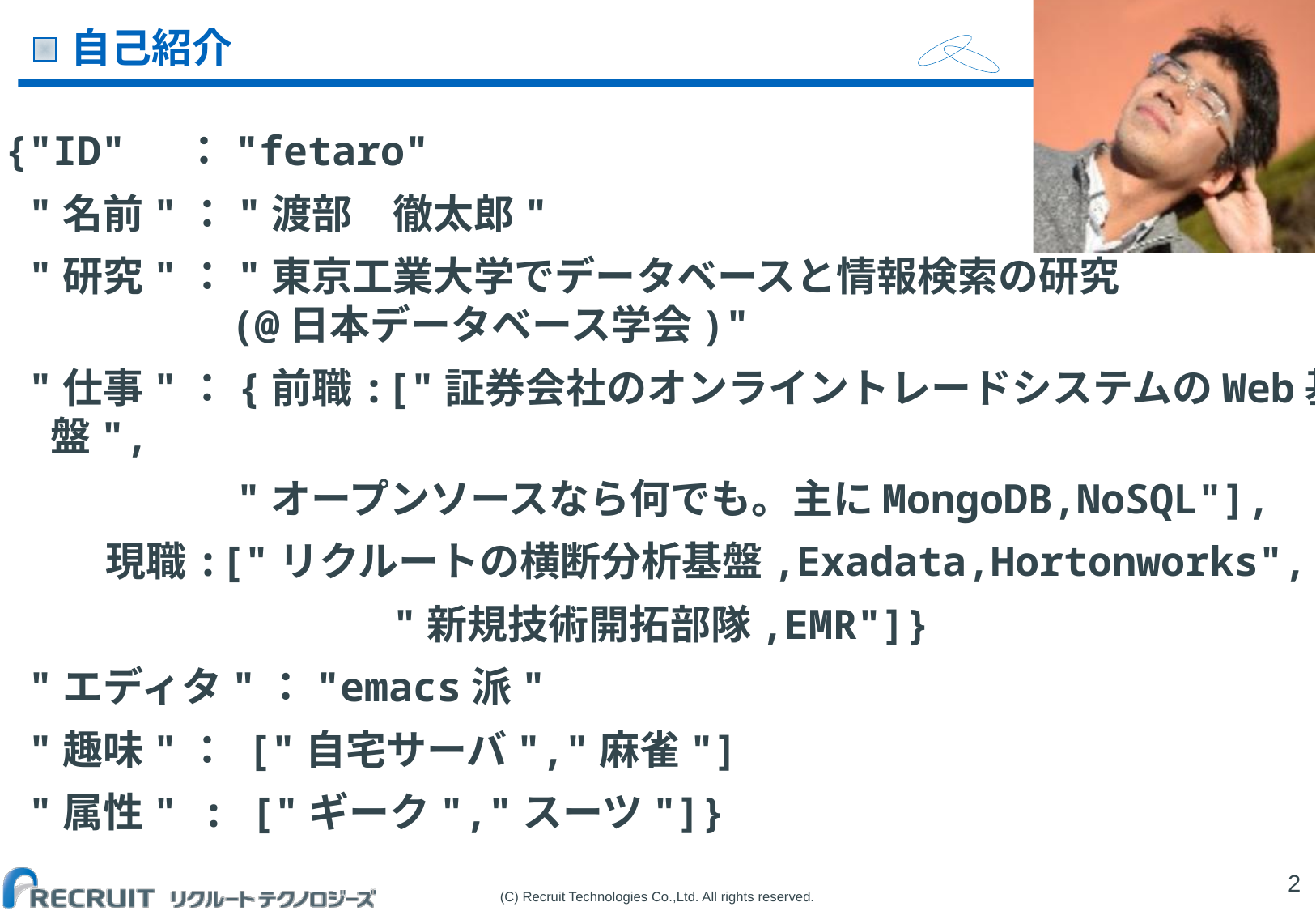

# 自己紹介
{"ID"  ："fetaro"
 "名前"："渡部　徹太郎"
 "研究"："東京工業大学でデータベースと情報検索の研究
　　　 　(@日本データベース学会)"
 "仕事"：{前職:["証券会社のオンライントレードシステムのWeb基盤",
    　　　      "オープンソースなら何でも。主にMongoDB,NoSQL"],
          現職:["リクルートの横断分析基盤,Exadata,Hortonworks",
                "新規技術開拓部隊,EMR"]}
 "エディタ"："emacs派"
 "趣味"： ["自宅サーバ","麻雀"]
 "属性" : ["ギーク","スーツ"]}
2